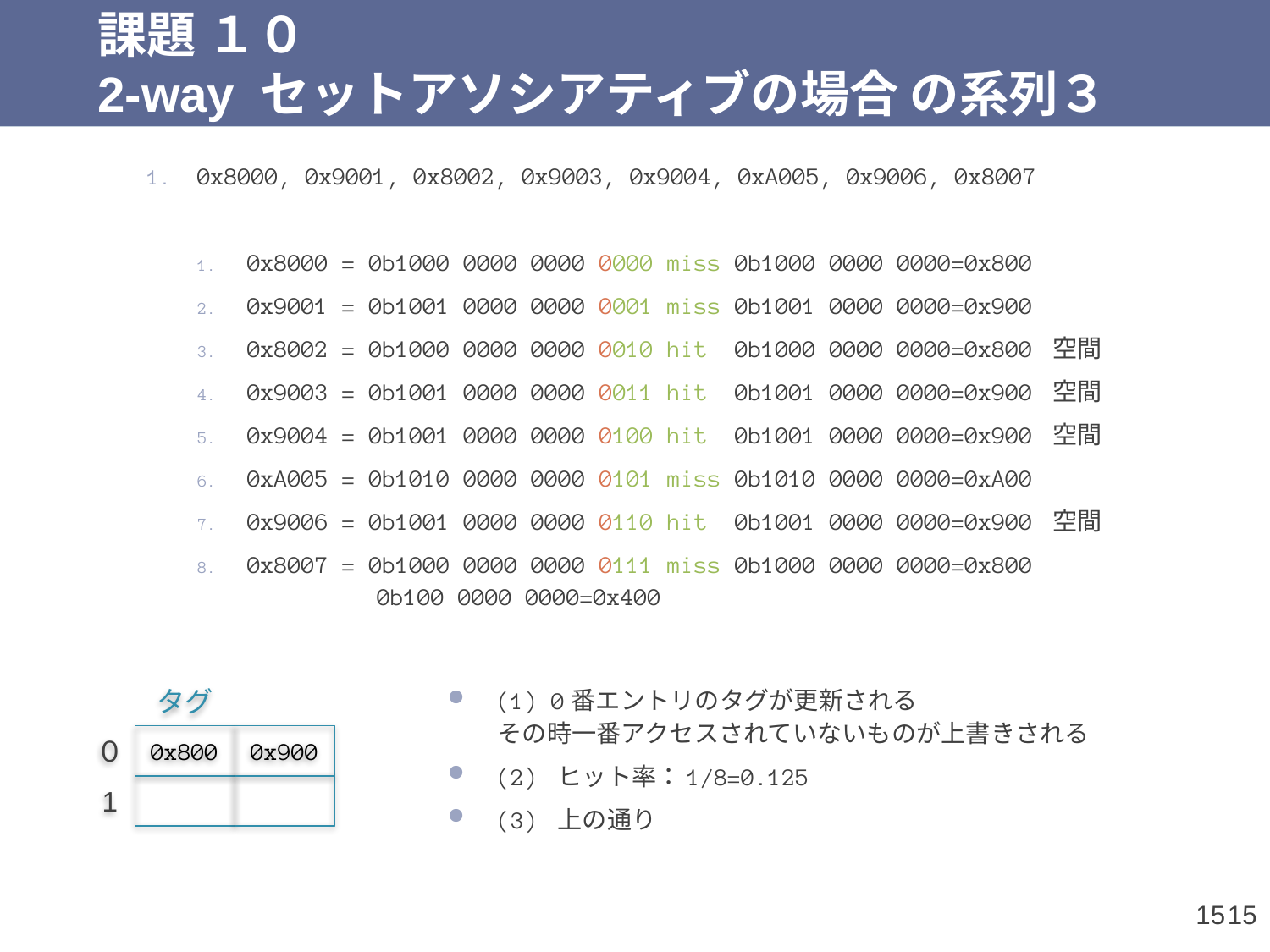

# 課題 １０ 2-way セットアソシアティブの場合 の系列３
0x8000, 0x9001, 0x8002, 0x9003, 0x9004, 0xA005, 0x9006, 0x8007

0x8000 = 0b1000 0000 0000 0000 miss 0b1000 0000 0000=0x800
0x9001 = 0b1001 0000 0000 0001 miss 0b1001 0000 0000=0x900
0x8002 = 0b1000 0000 0000 0010 hit  0b1000 0000 0000=0x800 空間
0x9003 = 0b1001 0000 0000 0011 hit  0b1001 0000 0000=0x900 空間
0x9004 = 0b1001 0000 0000 0100 hit  0b1001 0000 0000=0x900 空間
0xA005 = 0b1010 0000 0000 0101 miss 0b1010 0000 0000=0xA00
0x9006 = 0b1001 0000 0000 0110 hit  0b1001 0000 0000=0x900 空間
0x8007 = 0b1000 0000 0000 0111 miss 0b1000 0000 0000=0x800
　　　　　0b100 0000 0000=0x400

タグ
(1) 0番エントリのタグが更新される
その時一番アクセスされていないものが上書きされる
(2) ヒット率：1/8=0.125
(3) 上の通り

０
0x800
0x900
1

15